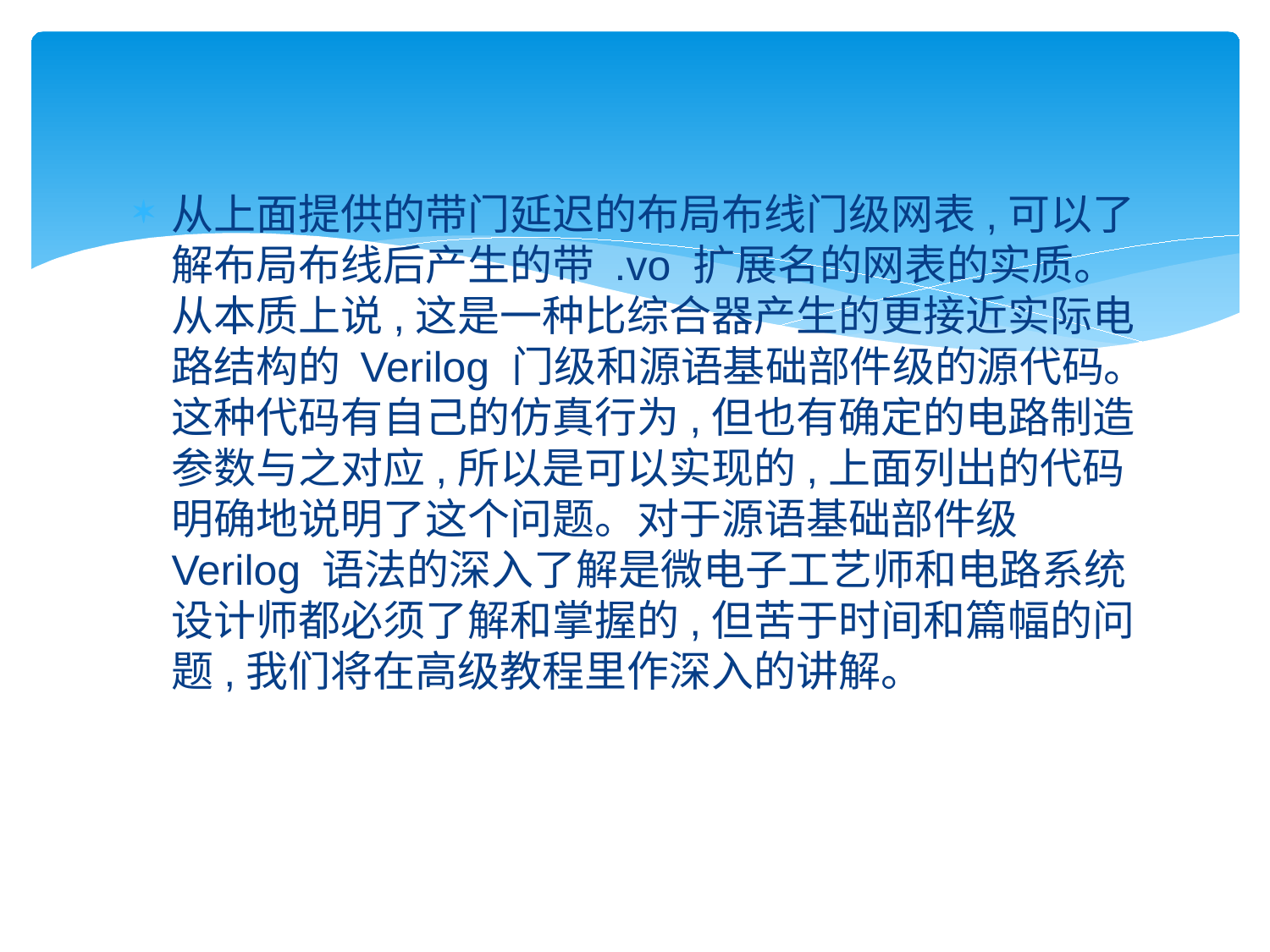

#
从上面提供的带门延迟的布局布线门级网表,可以了解布局布线后产生的带 .vo 扩展名的网表的实质。从本质上说,这是一种比综合器产生的更接近实际电路结构的 Verilog 门级和源语基础部件级的源代码。这种代码有自己的仿真行为,但也有确定的电路制造参数与之对应,所以是可以实现的,上面列出的代码明确地说明了这个问题。对于源语基础部件级Verilog 语法的深入了解是微电子工艺师和电路系统设计师都必须了解和掌握的,但苦于时间和篇幅的问题,我们将在高级教程里作深入的讲解。